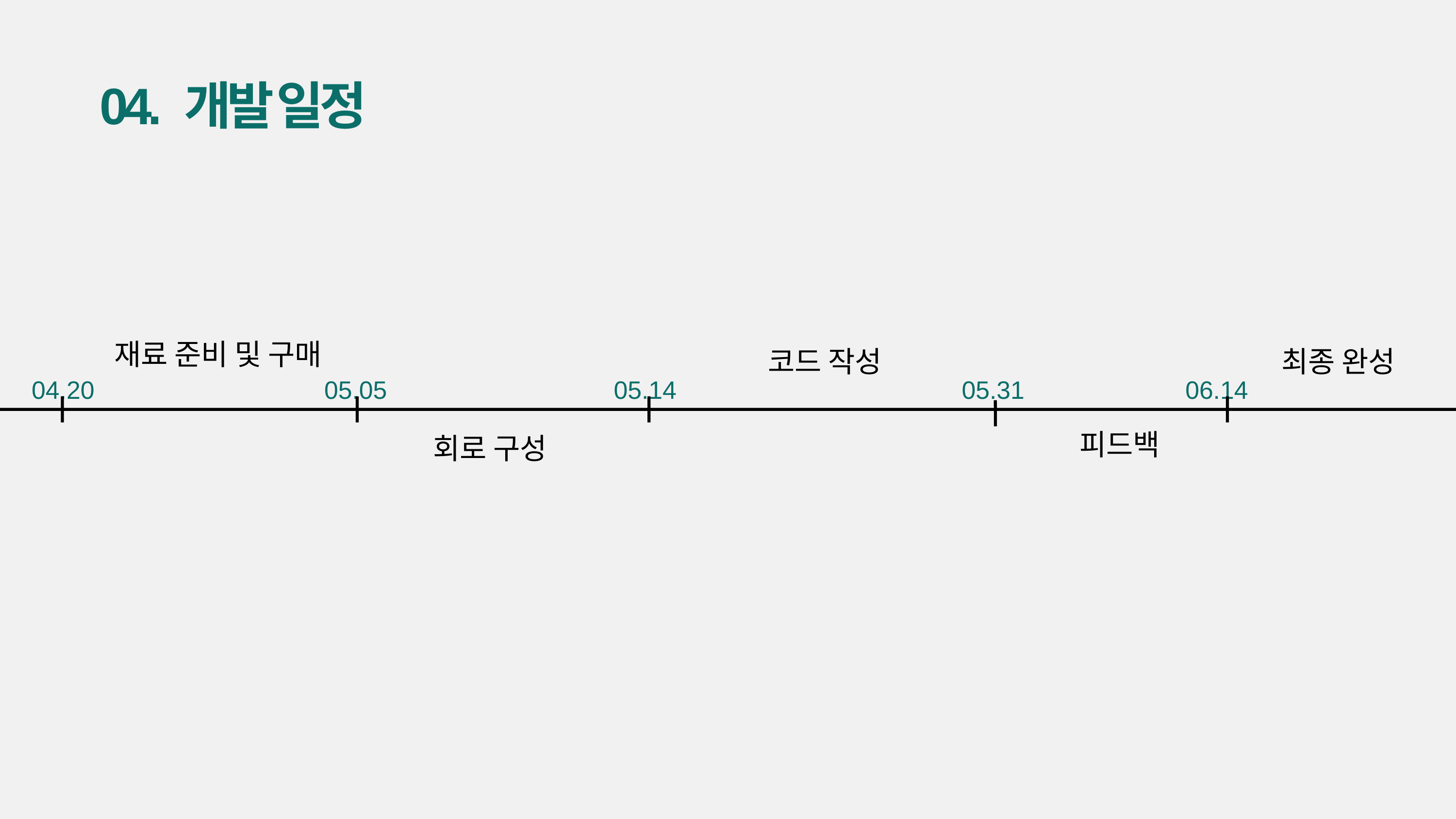

04. 개발 일정
재료 준비 및 구매
코드 작성
최종 완성
04.20
05.05
05.14
05.31
06.14

피드백
회로 구성